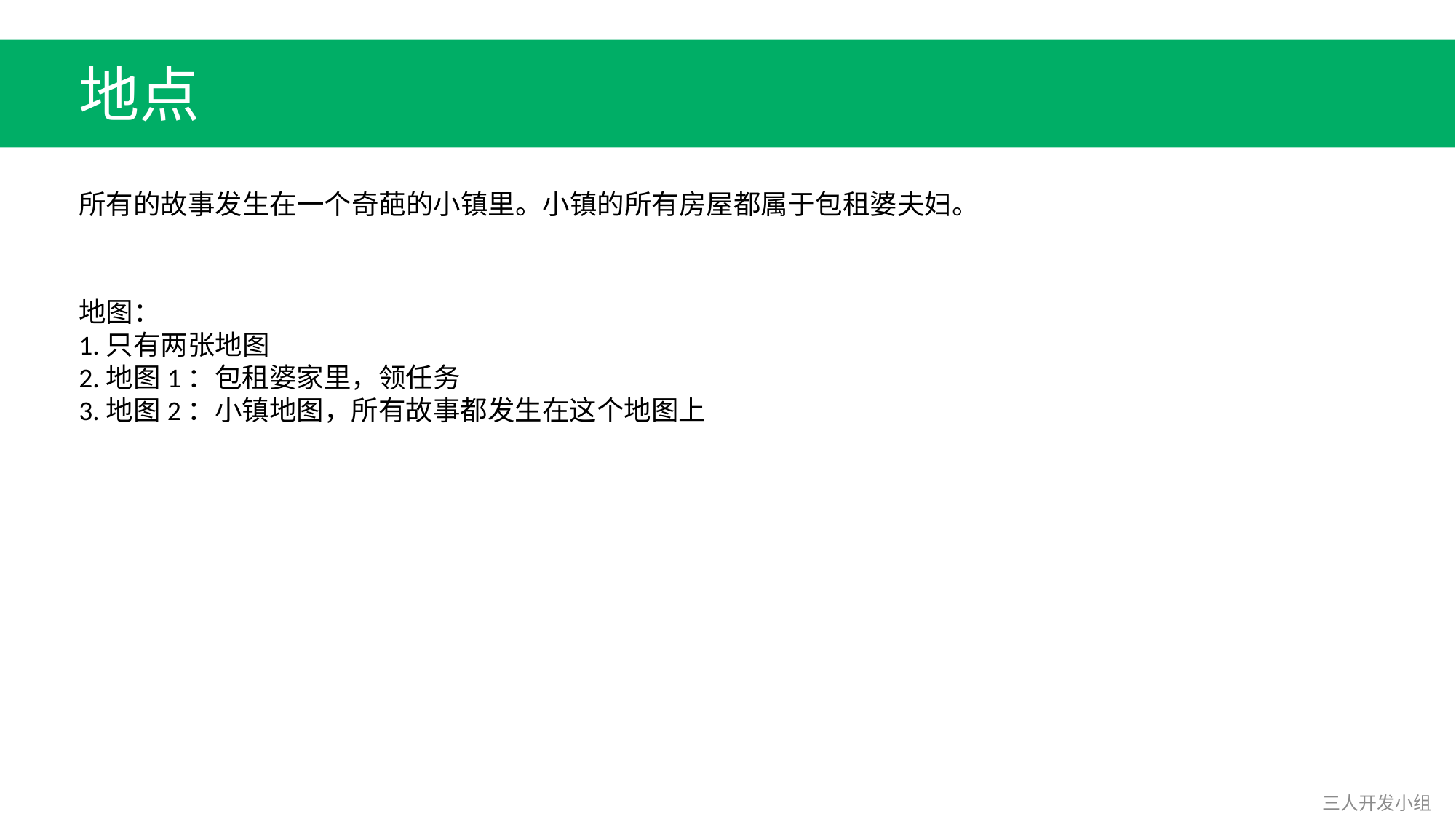

地点
所有的故事发生在一个奇葩的小镇里。小镇的所有房屋都属于包租婆夫妇。
地图：
1.只有两张地图
2.地图1：包租婆家里，领任务
3.地图2：小镇地图，所有故事都发生在这个地图上
三人开发小组